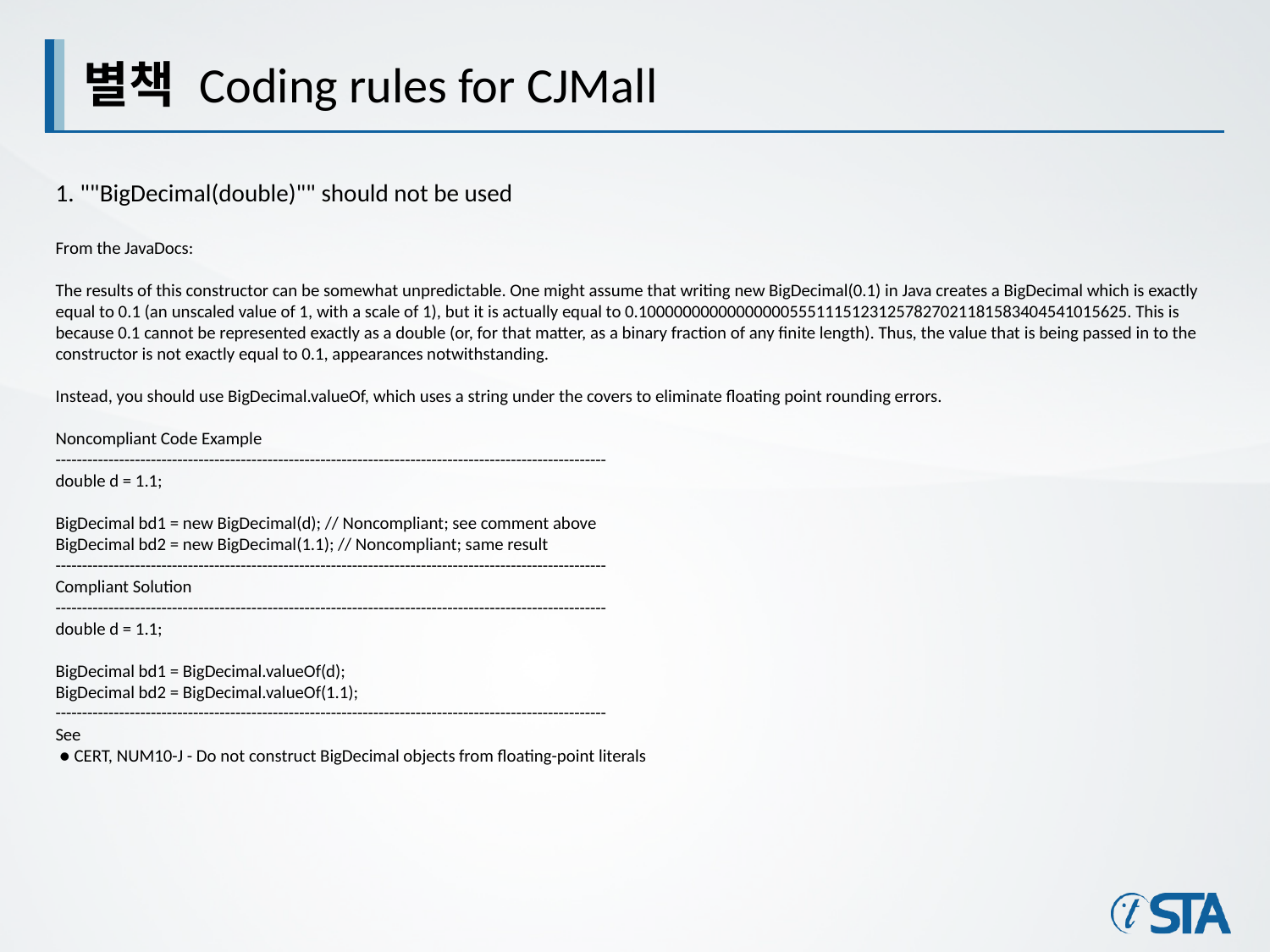

# 별책 Coding rules for CJMall
1. ""BigDecimal(double)"" should not be used

From the JavaDocs:

The results of this constructor can be somewhat unpredictable. One might assume that writing new BigDecimal(0.1) in Java creates a BigDecimal which is exactly equal to 0.1 (an unscaled value of 1, with a scale of 1), but it is actually equal to 0.1000000000000000055511151231257827021181583404541015625. This is because 0.1 cannot be represented exactly as a double (or, for that matter, as a binary fraction of any finite length). Thus, the value that is being passed in to the constructor is not exactly equal to 0.1, appearances notwithstanding.

Instead, you should use BigDecimal.valueOf, which uses a string under the covers to eliminate floating point rounding errors.

Noncompliant Code Example
--------------------------------------------------------------------------------------------------------
double d = 1.1;

BigDecimal bd1 = new BigDecimal(d); // Noncompliant; see comment above
BigDecimal bd2 = new BigDecimal(1.1); // Noncompliant; same result
--------------------------------------------------------------------------------------------------------
Compliant Solution
--------------------------------------------------------------------------------------------------------
double d = 1.1;

BigDecimal bd1 = BigDecimal.valueOf(d);
BigDecimal bd2 = BigDecimal.valueOf(1.1);
--------------------------------------------------------------------------------------------------------
See
 ● CERT, NUM10-J - Do not construct BigDecimal objects from floating-point literals